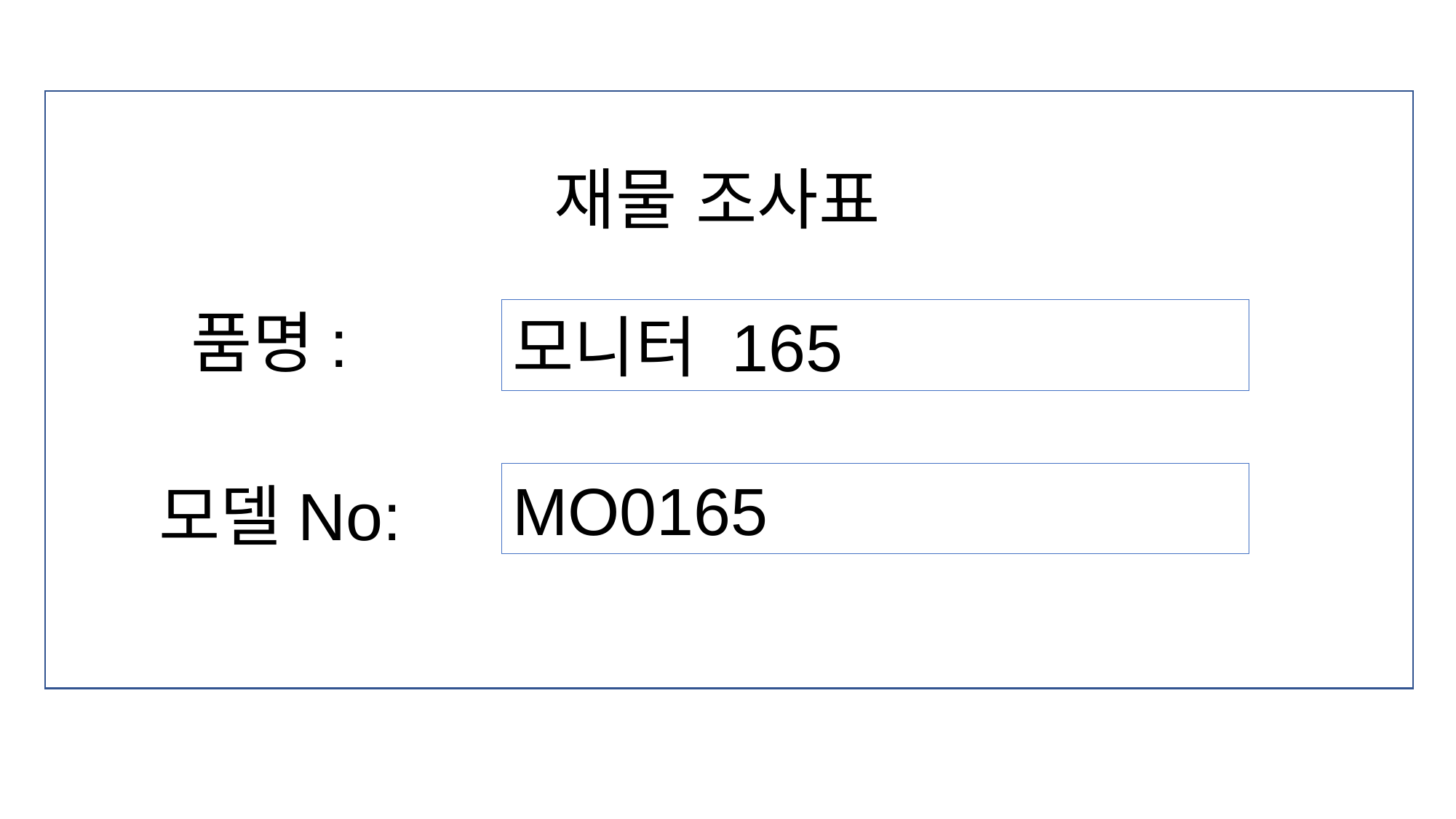

재물 조사표
품명:
모니터 165
MO0165
모델No: